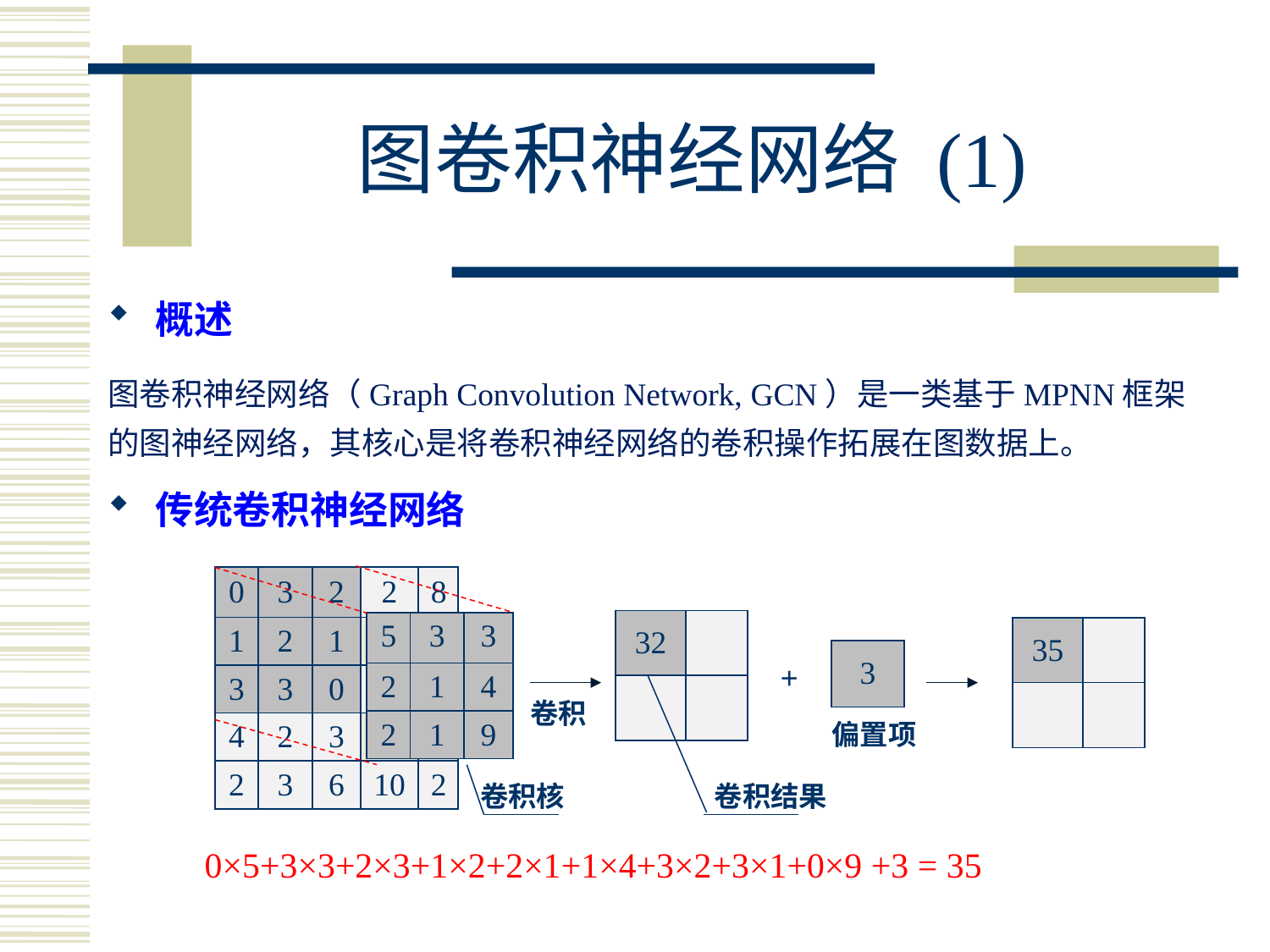

图卷积神经网络 (1)
概述
图卷积神经网络（Graph Convolution Network, GCN）是一类基于MPNN框架的图神经网络，其核心是将卷积神经网络的卷积操作拓展在图数据上。
传统卷积神经网络

| 0 | 3 | 2 | 2 | 8 |
| --- | --- | --- | --- | --- |
| 1 | 2 | 1 |  |  |
| 3 | 3 | 0 |  |  |
| 4 | 2 | 3 |  |  |
| 2 | 3 | 6 | 10 | 2 |
| 32 |  |
| --- | --- |
|  |  |
| 5 | 3 | 3 |
| --- | --- | --- |
| 2 | 1 | 4 |
| 2 | 1 | 9 |
| 35 |  |
| --- | --- |
|  |  |
| 3 |
| --- |
+
卷积
偏置项
卷积核
卷积结果
0×5+3×3+2×3+1×2+2×1+1×4+3×2+3×1+0×9 +3 = 35